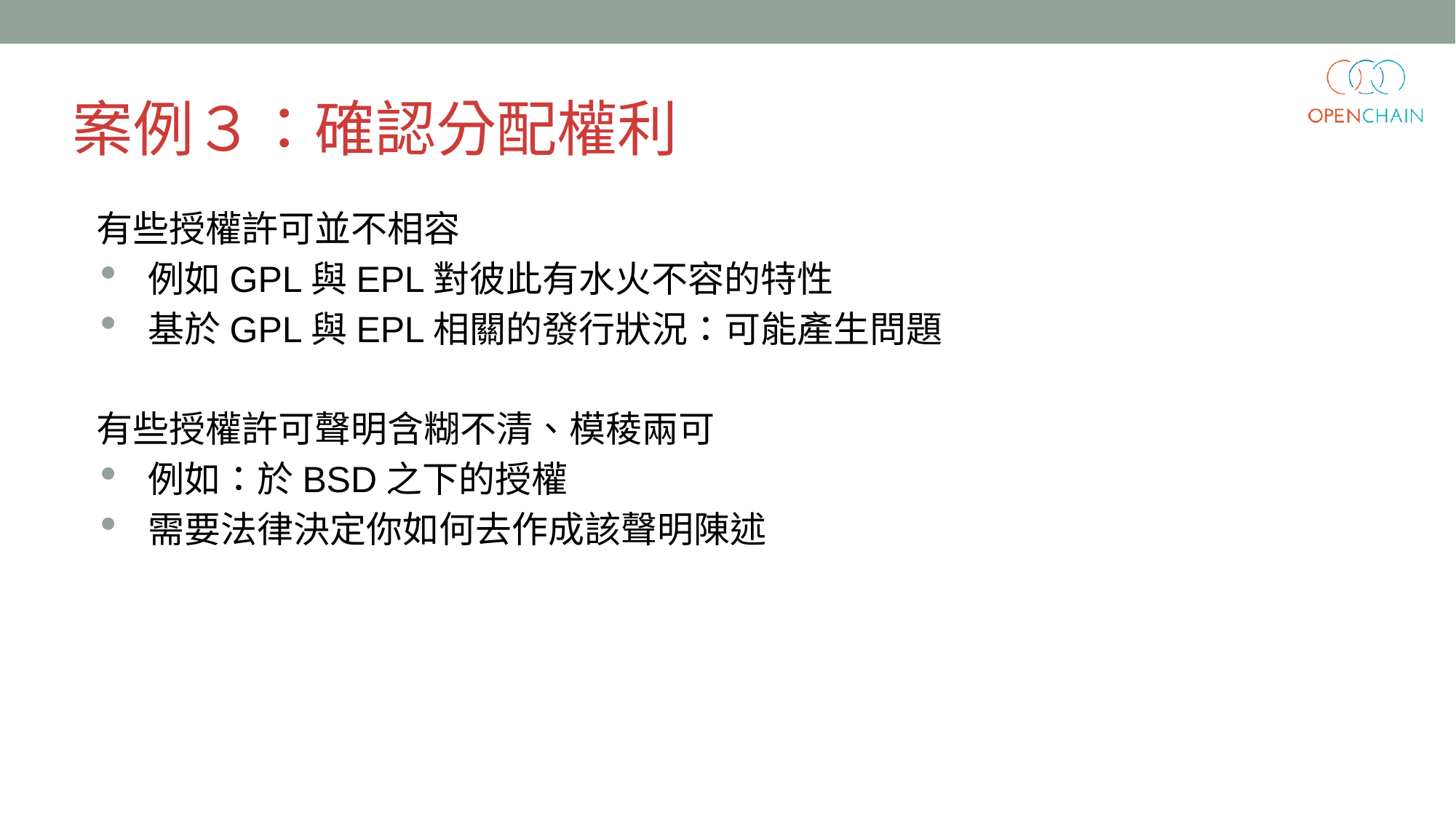

案例３：確認分配權利
有些授權許可並不相容
例如GPL與EPL對彼此有水火不容的特性
基於GPL與EPL相關的發行狀況：可能產生問題
有些授權許可聲明含糊不清、模稜兩可
例如：於BSD之下的授權
需要法律決定你如何去作成該聲明陳述